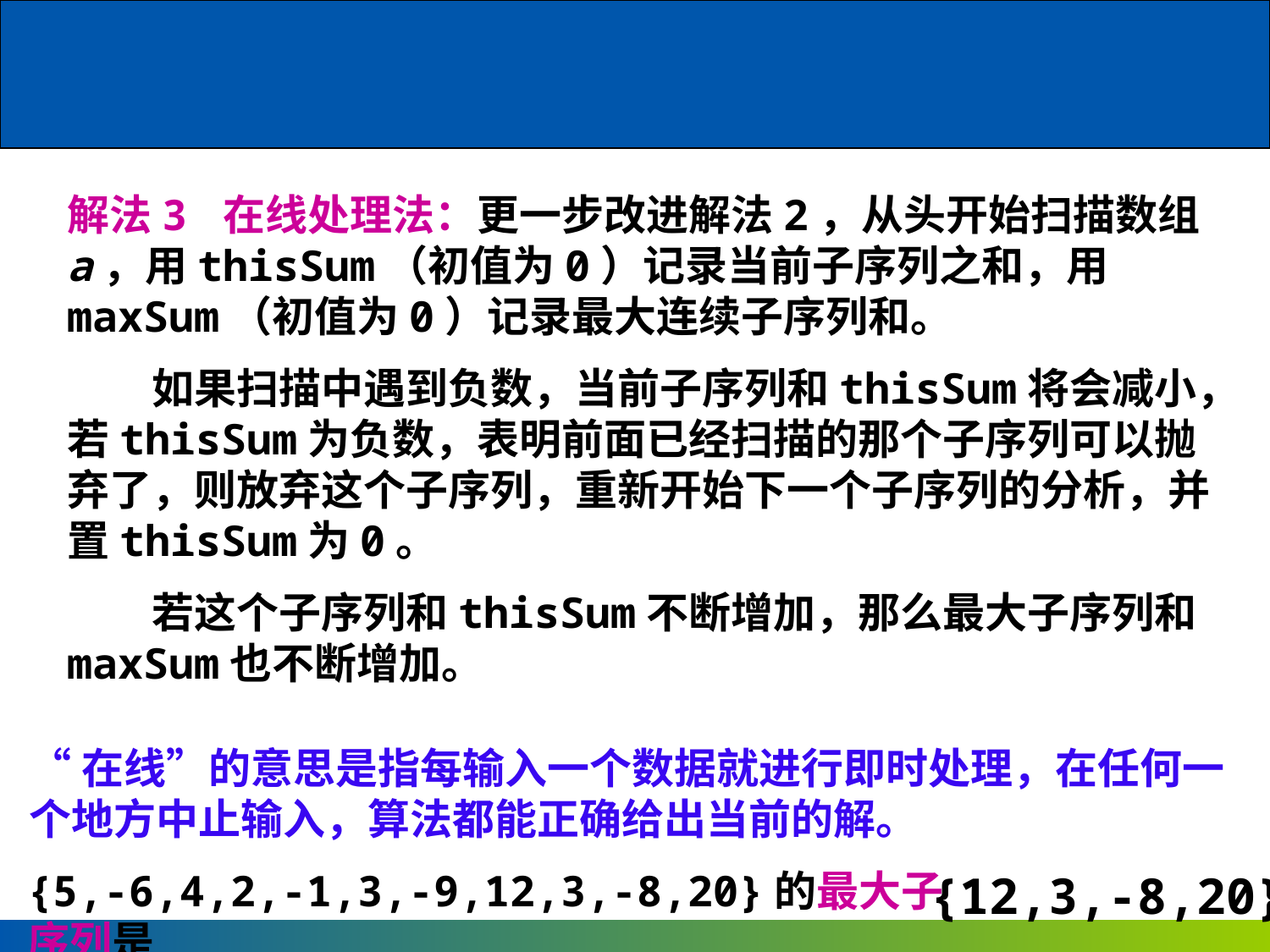

解法3 在线处理法：更一步改进解法2，从头开始扫描数组a，用thisSum（初值为0）记录当前子序列之和，用maxSum（初值为0）记录最大连续子序列和。
　　如果扫描中遇到负数，当前子序列和thisSum将会减小，若thisSum为负数，表明前面已经扫描的那个子序列可以抛弃了，则放弃这个子序列，重新开始下一个子序列的分析，并置thisSum为0。
　　若这个子序列和thisSum不断增加，那么最大子序列和maxSum也不断增加。
“在线”的意思是指每输入一个数据就进行即时处理，在任何一个地方中止输入，算法都能正确给出当前的解。
{12,3,-8,20}
{5,-6,4,2,-1,3,-9,12,3,-8,20}的最大子序列是